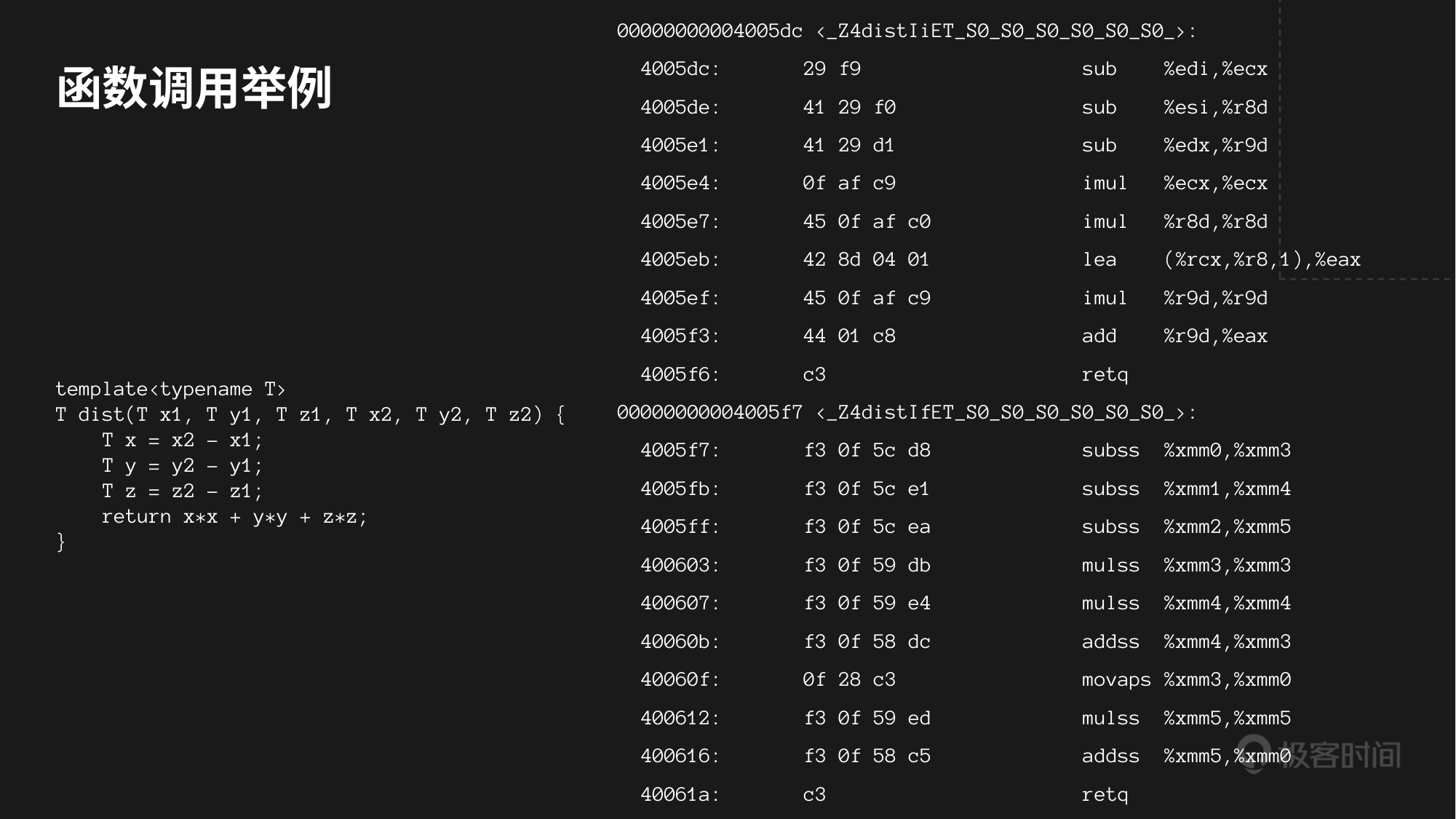

函数调用举例
00000000004005dc <_Z4distIiET_S0_S0_S0_S0_S0_S0_>:
  4005dc:       29 f9                   sub    %edi,%ecx
  4005de:       41 29 f0                sub    %esi,%r8d
  4005e1:       41 29 d1                sub    %edx,%r9d
  4005e4:       0f af c9                imul   %ecx,%ecx
  4005e7:       45 0f af c0             imul   %r8d,%r8d
  4005eb:       42 8d 04 01             lea    (%rcx,%r8,1),%eax
  4005ef:       45 0f af c9             imul   %r9d,%r9d
  4005f3:       44 01 c8                add    %r9d,%eax
  4005f6:       c3                      retq
00000000004005f7 <_Z4distIfET_S0_S0_S0_S0_S0_S0_>:
  4005f7:       f3 0f 5c d8             subss  %xmm0,%xmm3
  4005fb:       f3 0f 5c e1             subss  %xmm1,%xmm4
  4005ff:       f3 0f 5c ea             subss  %xmm2,%xmm5
  400603:       f3 0f 59 db             mulss  %xmm3,%xmm3
  400607:       f3 0f 59 e4             mulss  %xmm4,%xmm4
  40060b:       f3 0f 58 dc             addss  %xmm4,%xmm3
  40060f:       0f 28 c3                movaps %xmm3,%xmm0
  400612:       f3 0f 59 ed             mulss  %xmm5,%xmm5
  400616:       f3 0f 58 c5             addss  %xmm5,%xmm0
  40061a:       c3                      retq
template<typename T>
T dist(T x1, T y1, T z1, T x2, T y2, T z2) {
    T x = x2 - x1;
    T y = y2 - y1;
    T z = z2 - z1;
    return x*x + y*y + z*z;
}